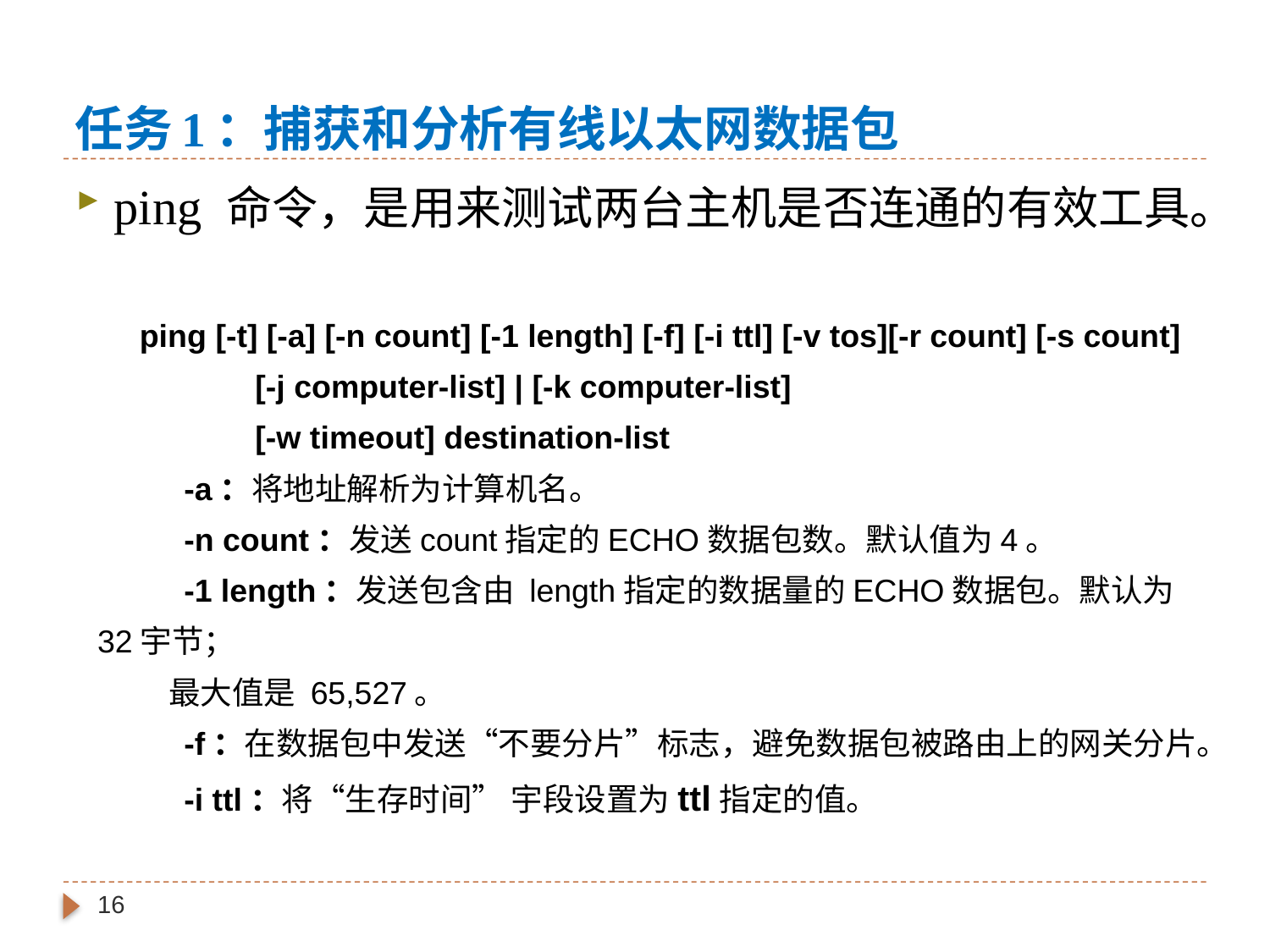

# 任务1：捕获和分析有线以太网数据包
ping 命令，是用来测试两台主机是否连通的有效工具。
ping [-t] [-a] [-n count] [-1 length] [-f] [-i ttl] [-v tos][-r count] [-s count]
             [-j computer-list] | [-k computer-list]
             [-w timeout] destination-list
     -a：将地址解析为计算机名。
     -n count：发送count指定的ECHO数据包数。默认值为4。
     -1 length：发送包含由 length指定的数据量的ECHO数据包。默认为32宇节；
   最大值是 65,527。
     -f：在数据包中发送“不要分片”标志，避免数据包被路由上的网关分片。
     -i ttl：将“生存时间” 宇段设置为ttl指定的值。
16